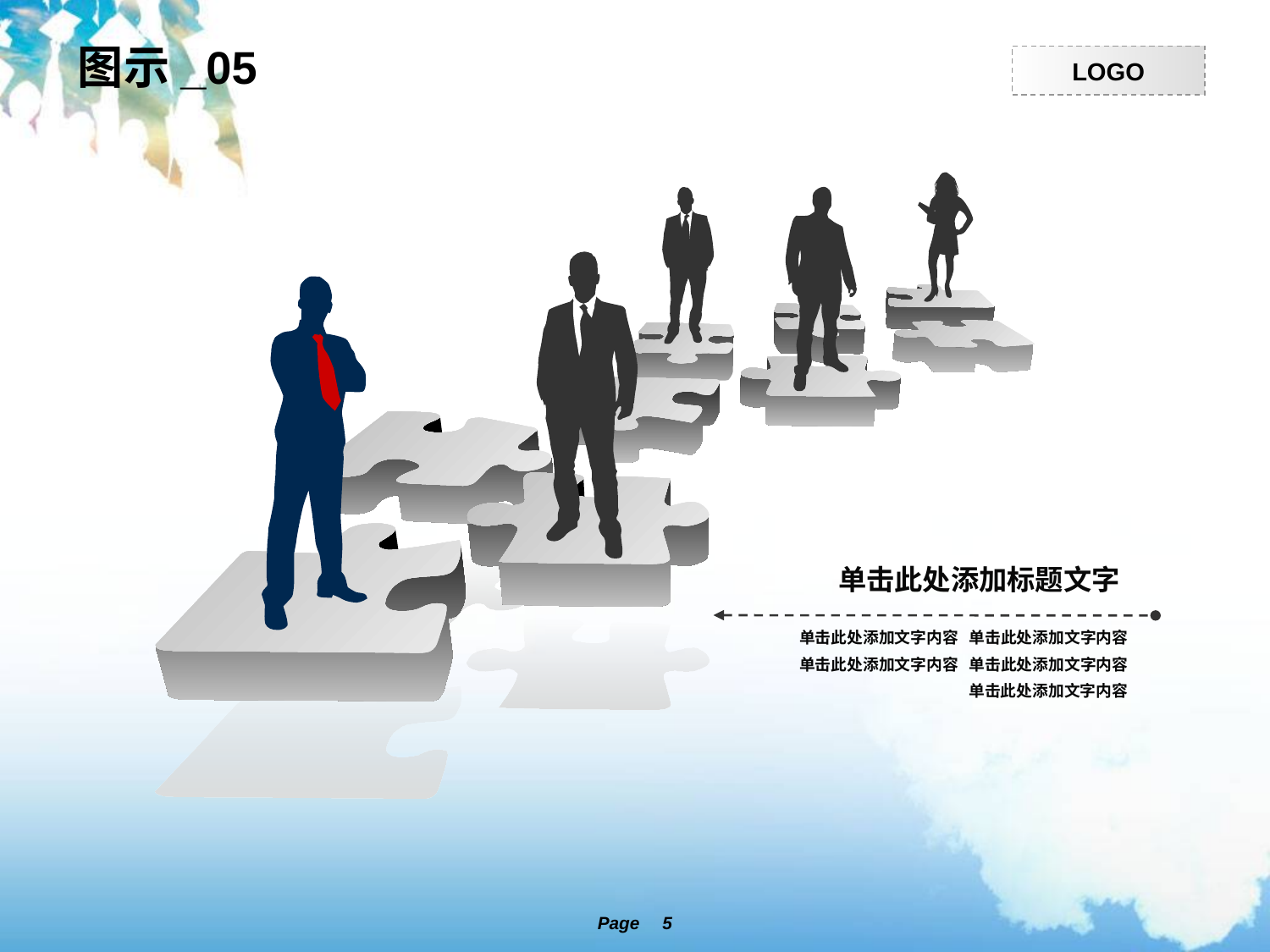

# 图示_05

单击此处添加标题文字

单击此处添加文字内容   单击此处添加文字内容
单击此处添加文字内容   单击此处添加文字内容
单击此处添加文字内容